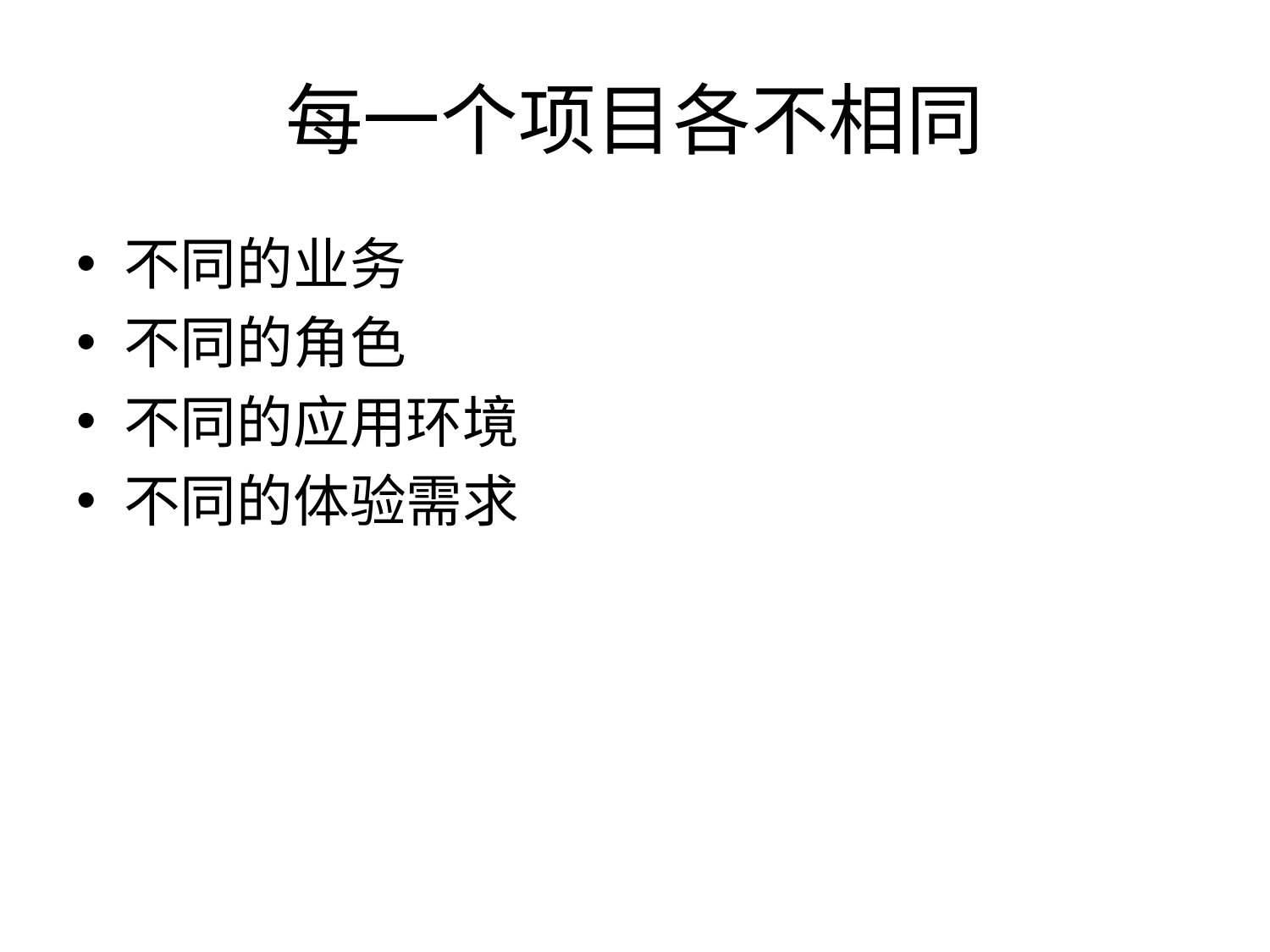

# 每一个项目各不相同
不同的业务
不同的角色
不同的应用环境
不同的体验需求